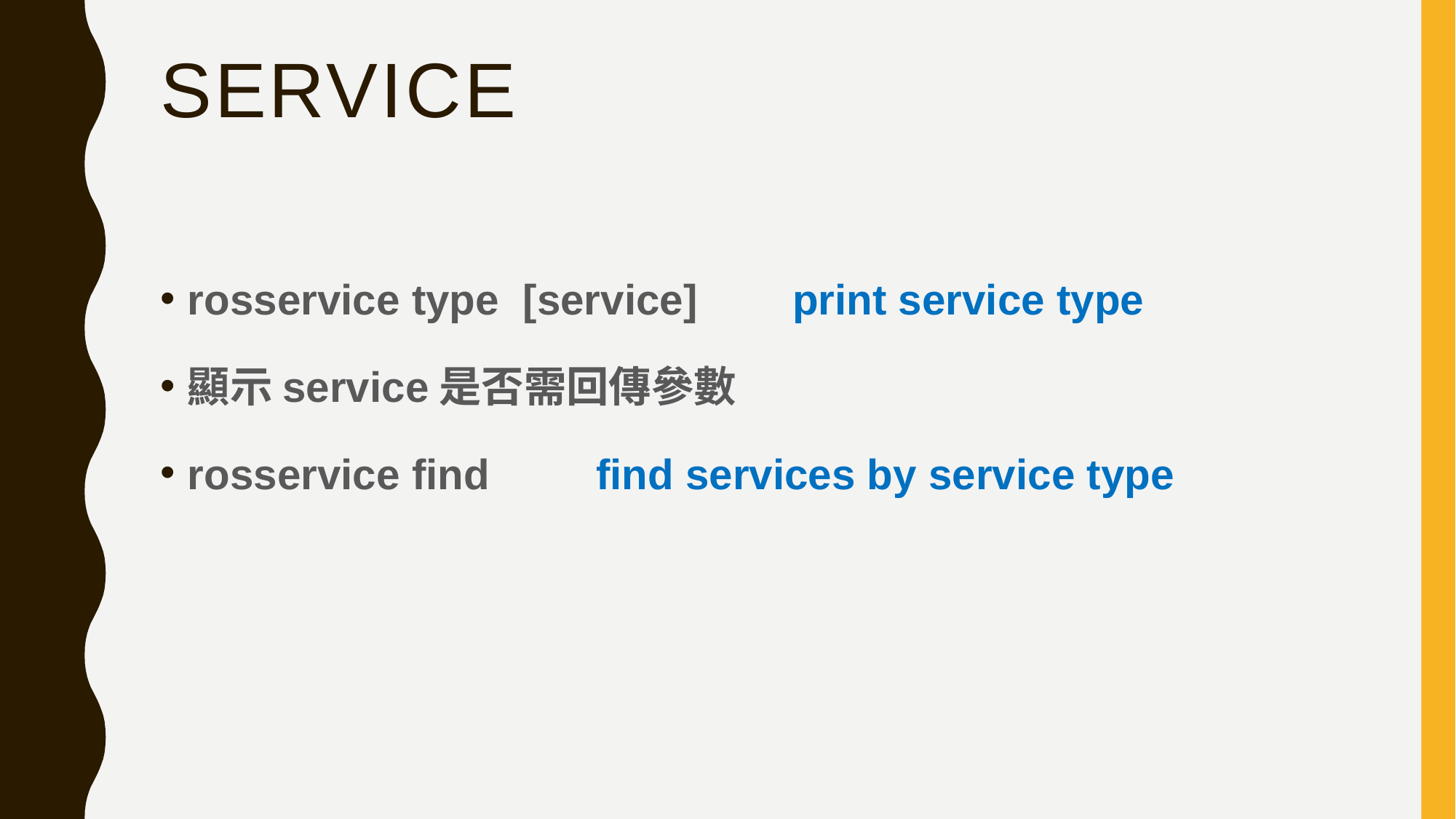

# Service
rosservice type  [service]        print service type
顯示service是否需回傳參數
rosservice find         find services by service type